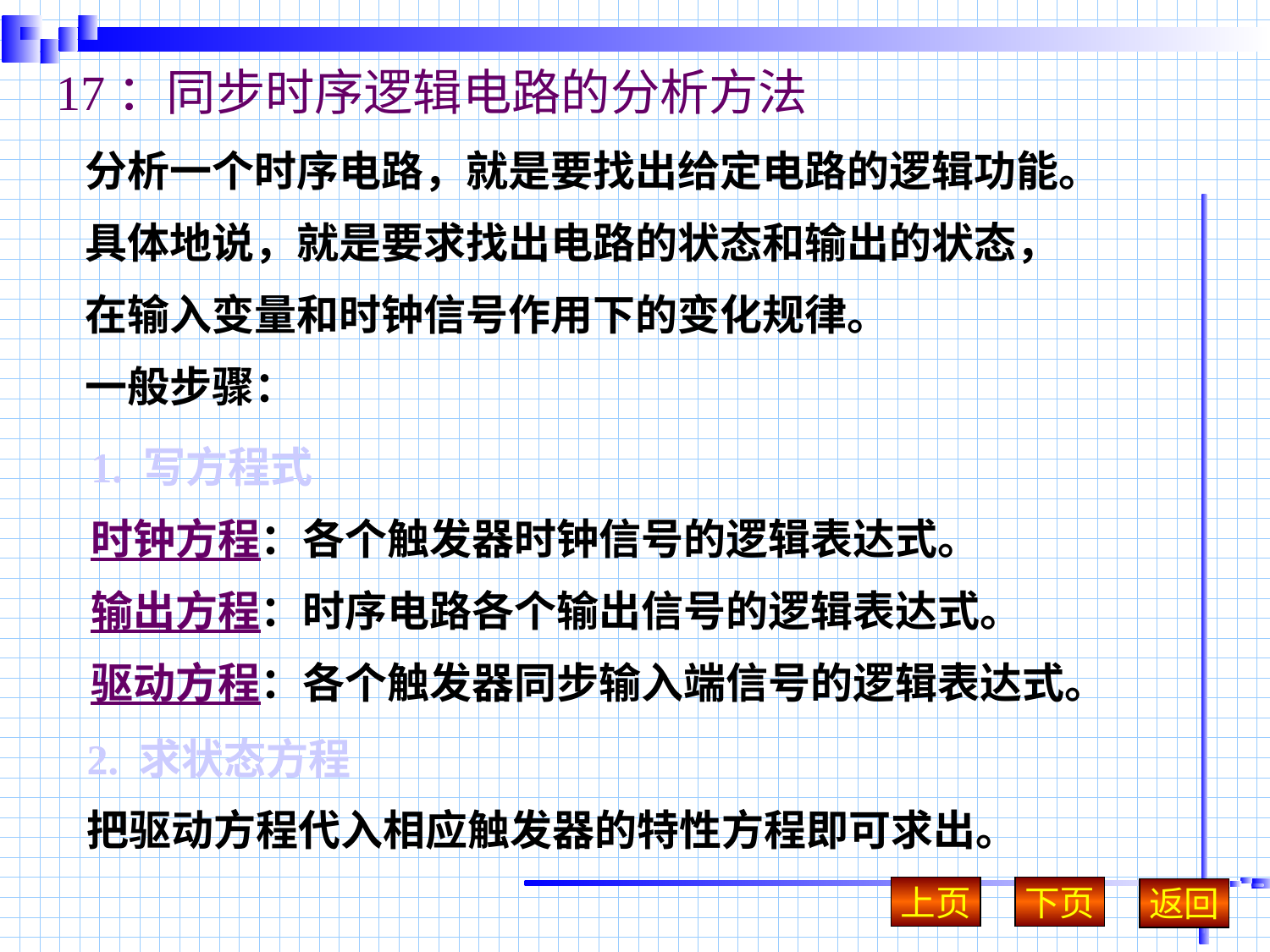

# 17：同步时序逻辑电路的分析方法
分析一个时序电路，就是要找出给定电路的逻辑功能。
具体地说，就是要求找出电路的状态和输出的状态，
在输入变量和时钟信号作用下的变化规律。
一般步骤：
1. 写方程式
时钟方程：各个触发器时钟信号的逻辑表达式。
输出方程：时序电路各个输出信号的逻辑表达式。
驱动方程：各个触发器同步输入端信号的逻辑表达式。
2. 求状态方程
把驱动方程代入相应触发器的特性方程即可求出。
上页
下页
返回